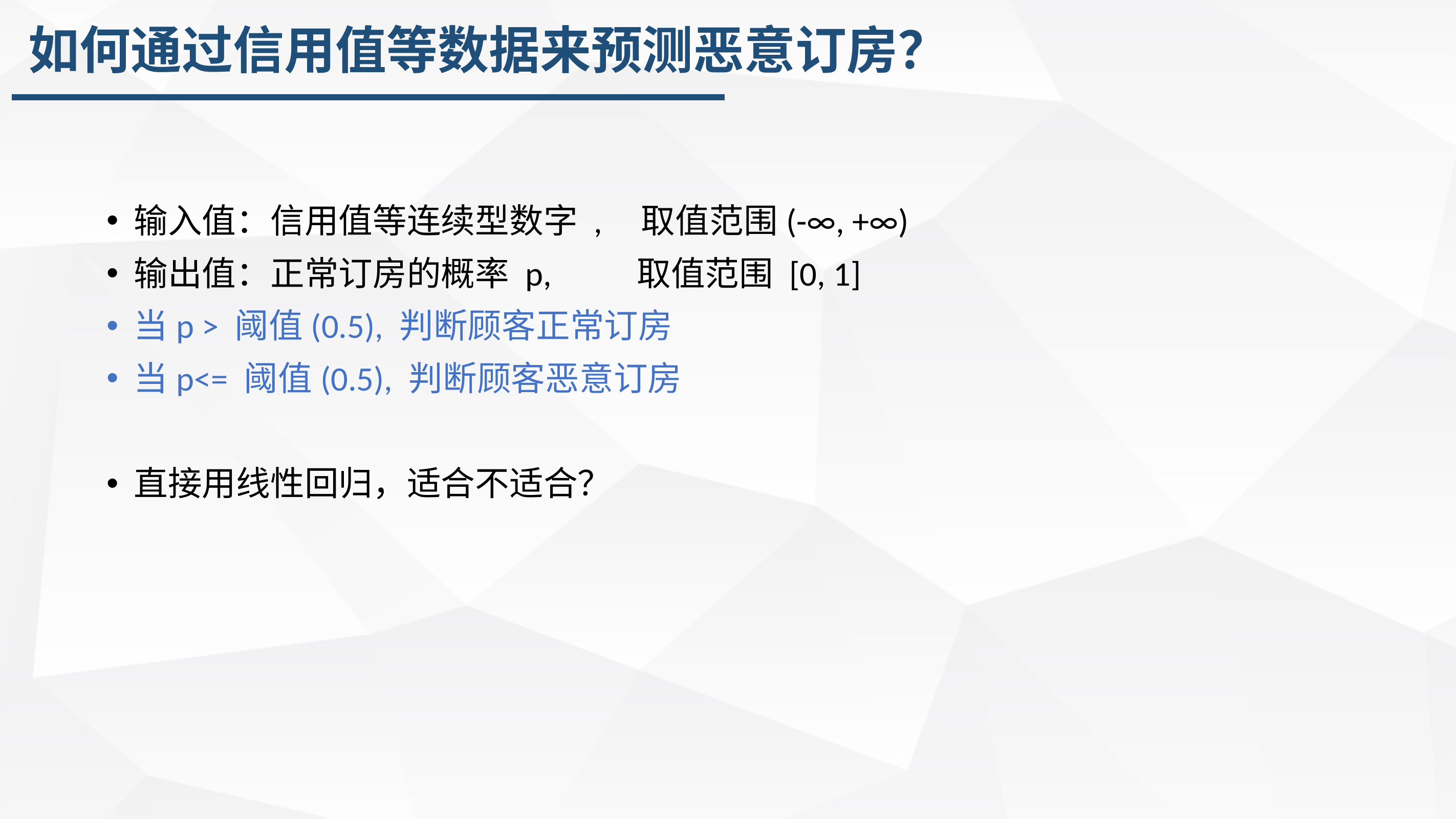

# 如何通过信用值等数据来预测恶意订房？
输入值：信用值等连续型数字 ,    取值范围(-∞, +∞)
输出值：正常订房的概率 p,          取值范围 [0, 1]
当p > 阈值(0.5), 判断顾客正常订房
当p<= 阈值(0.5), 判断顾客恶意订房

直接用线性回归，适合不适合？